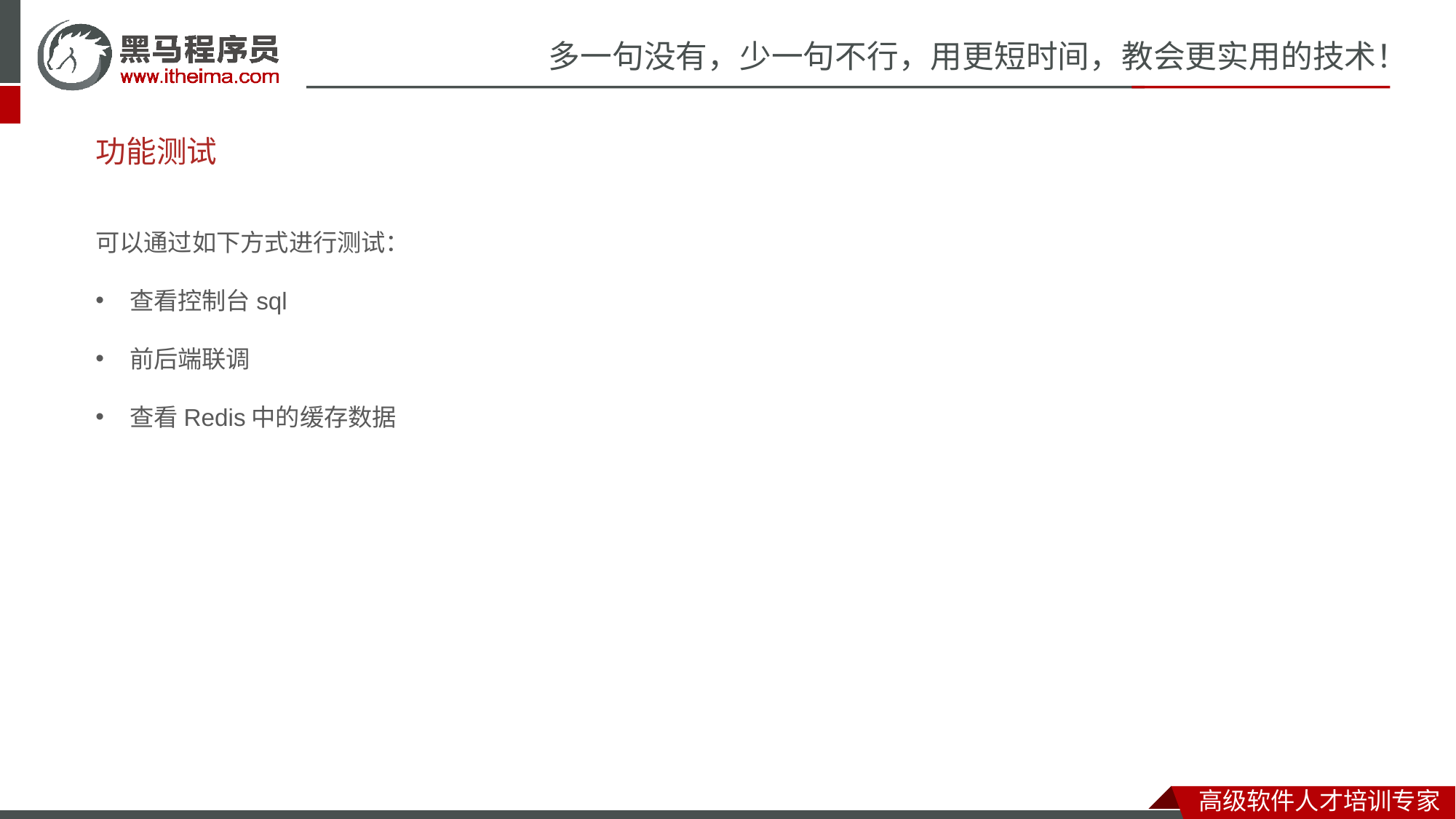

# 功能测试
可以通过如下方式进行测试：
查看控制台sql
前后端联调
查看Redis中的缓存数据